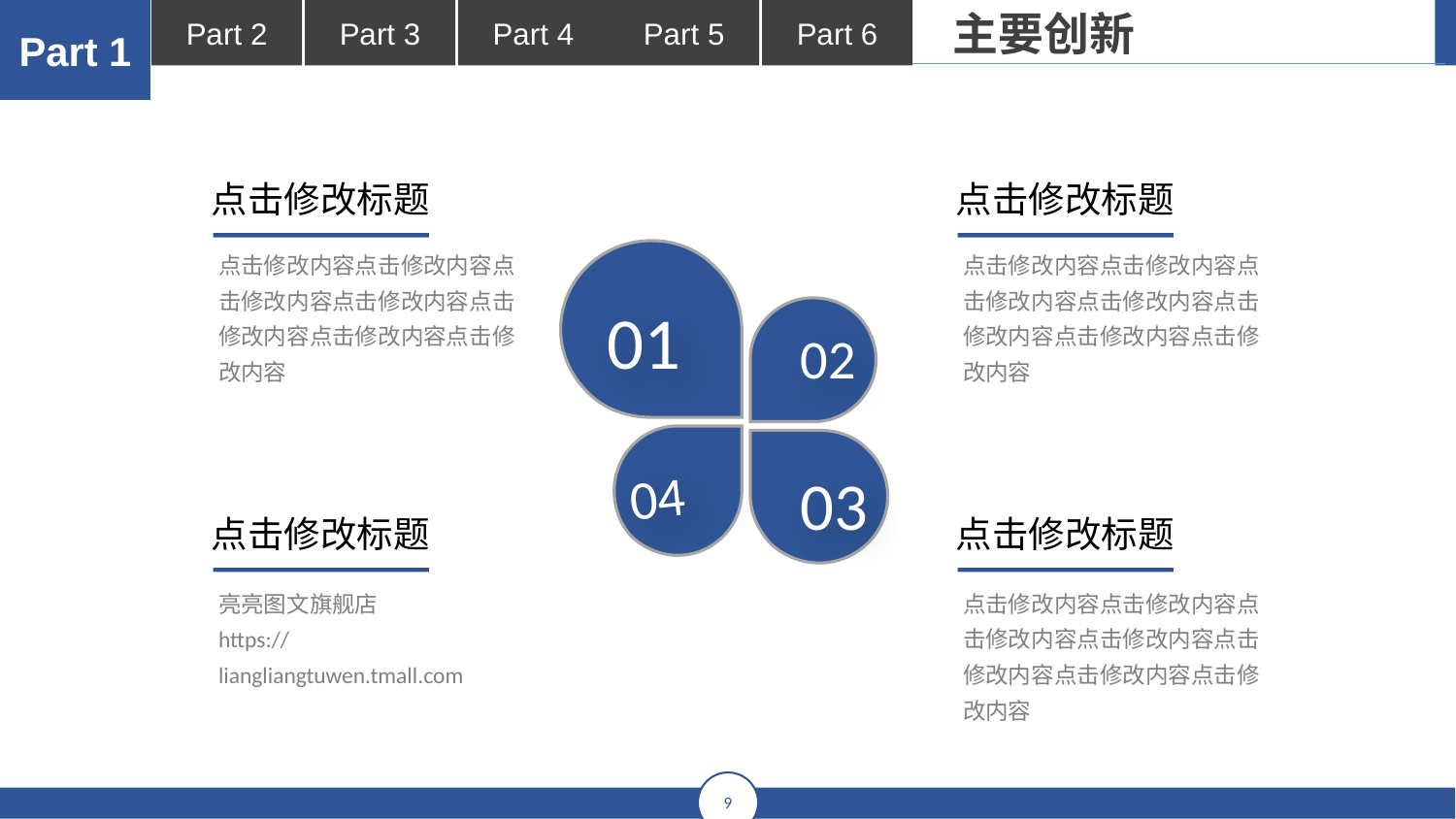

主要创新
点击修改标题
点击修改标题

点击修改内容点击修改内容点击修改内容点击修改内容点击修改内容点击修改内容点击修改内容
点击修改内容点击修改内容点击修改内容点击修改内容点击修改内容点击修改内容点击修改内容

01

02

04

03
点击修改标题
点击修改标题

亮亮图文旗舰店
https://liangliangtuwen.tmall.com
点击修改内容点击修改内容点击修改内容点击修改内容点击修改内容点击修改内容点击修改内容
延时符